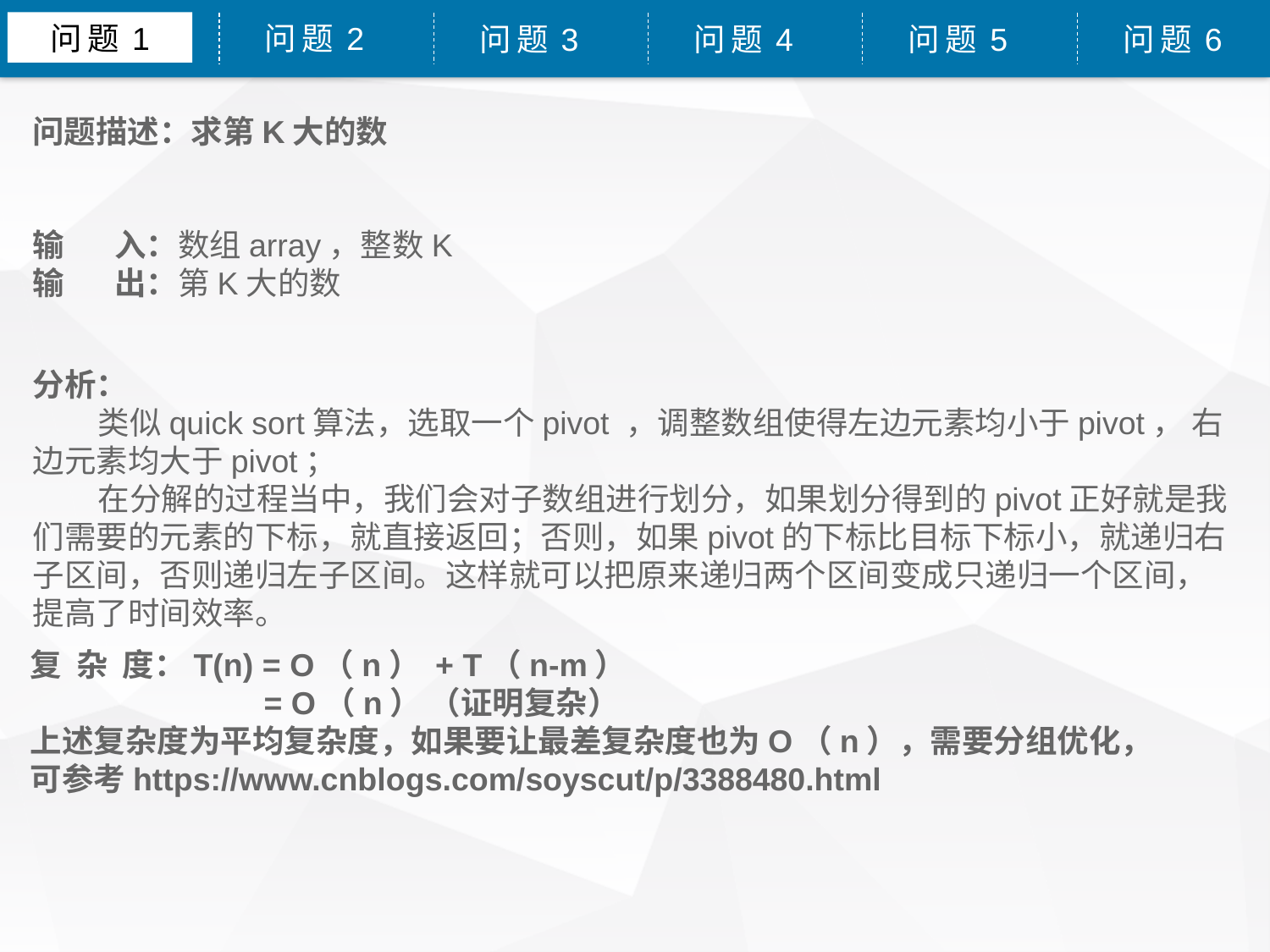

问题1
问题2
问题3
问题4
问题5
问题6
问题描述：求第K大的数
输       入：数组array，整数K
输       出：第K大的数
分析：
        类似quick sort算法，选取一个pivot ，调整数组使得左边元素均小于pivot， 右边元素均大于pivot；
        在分解的过程当中，我们会对子数组进行划分，如果划分得到的pivot正好就是我们需要的元素的下标，就直接返回；否则，如果pivot的下标比目标下标小，就递归右子区间，否则递归左子区间。这样就可以把原来递归两个区间变成只递归一个区间，提高了时间效率。
复  杂  度：T(n) = O（n） + T（n-m）
	            = O（n） （证明复杂）
上述复杂度为平均复杂度，如果要让最差复杂度也为O（n），需要分组优化，
可参考https://www.cnblogs.com/soyscut/p/3388480.html